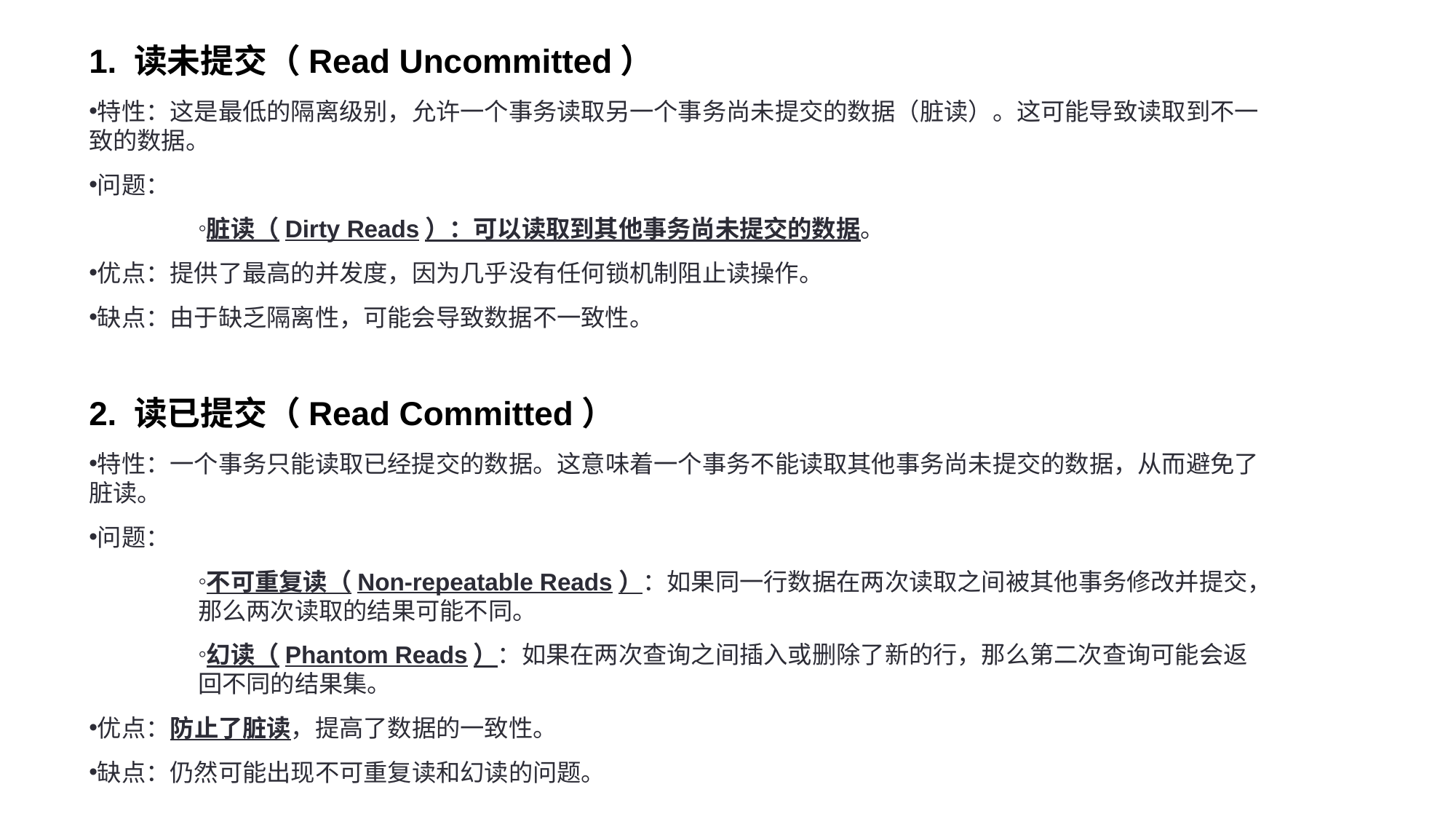

1. 读未提交（Read Uncommitted）
特性：这是最低的隔离级别，允许一个事务读取另一个事务尚未提交的数据（脏读）。这可能导致读取到不一致的数据。
问题：
脏读（Dirty Reads）：可以读取到其他事务尚未提交的数据。
优点：提供了最高的并发度，因为几乎没有任何锁机制阻止读操作。
缺点：由于缺乏隔离性，可能会导致数据不一致性。

2. 读已提交（Read Committed）
特性：一个事务只能读取已经提交的数据。这意味着一个事务不能读取其他事务尚未提交的数据，从而避免了脏读。
问题：
不可重复读（Non-repeatable Reads）：如果同一行数据在两次读取之间被其他事务修改并提交，那么两次读取的结果可能不同。
幻读（Phantom Reads）：如果在两次查询之间插入或删除了新的行，那么第二次查询可能会返回不同的结果集。
优点：防止了脏读，提高了数据的一致性。
缺点：仍然可能出现不可重复读和幻读的问题。